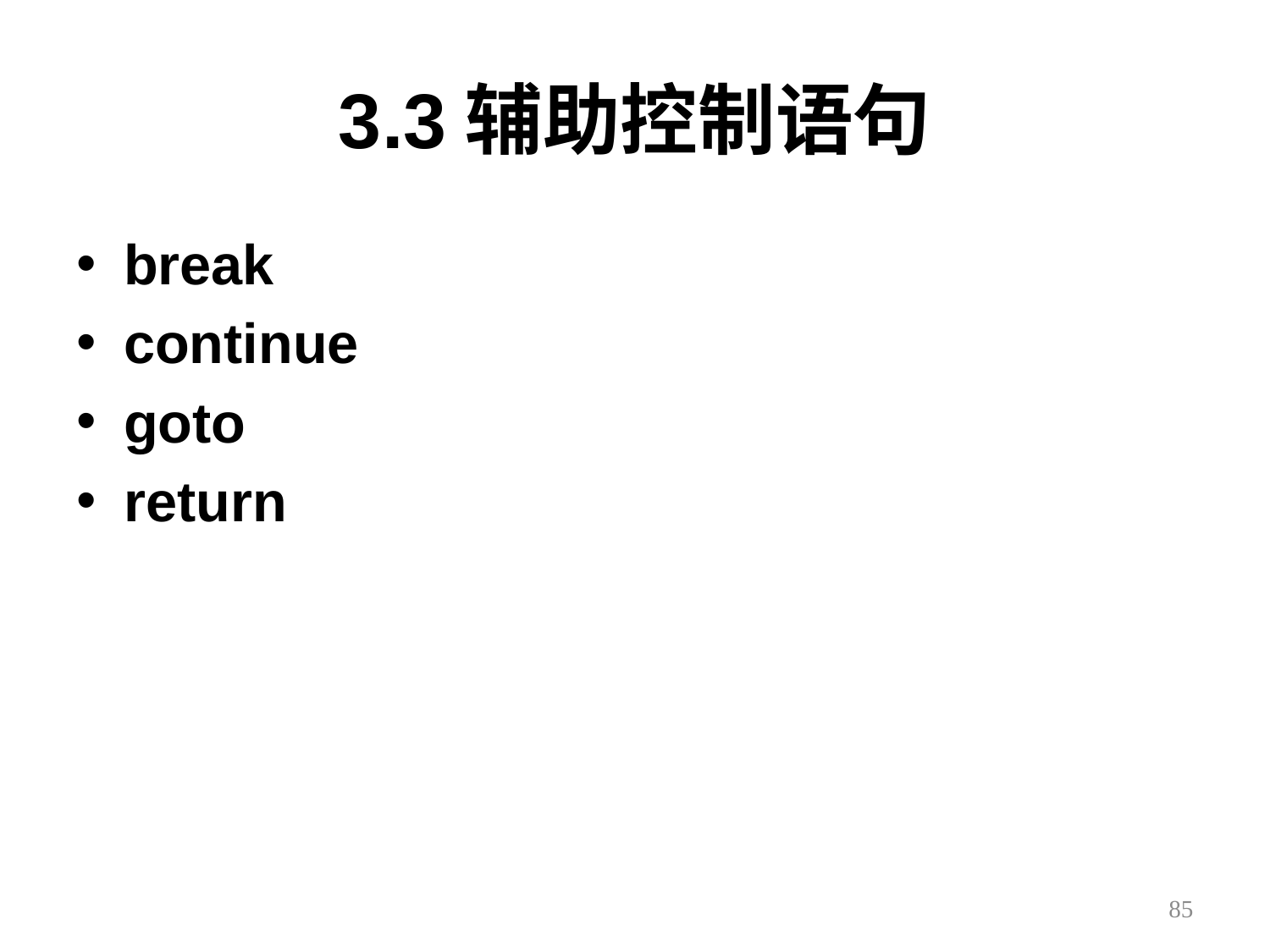

# 3.3辅助控制语句
break
continue
goto
return
85